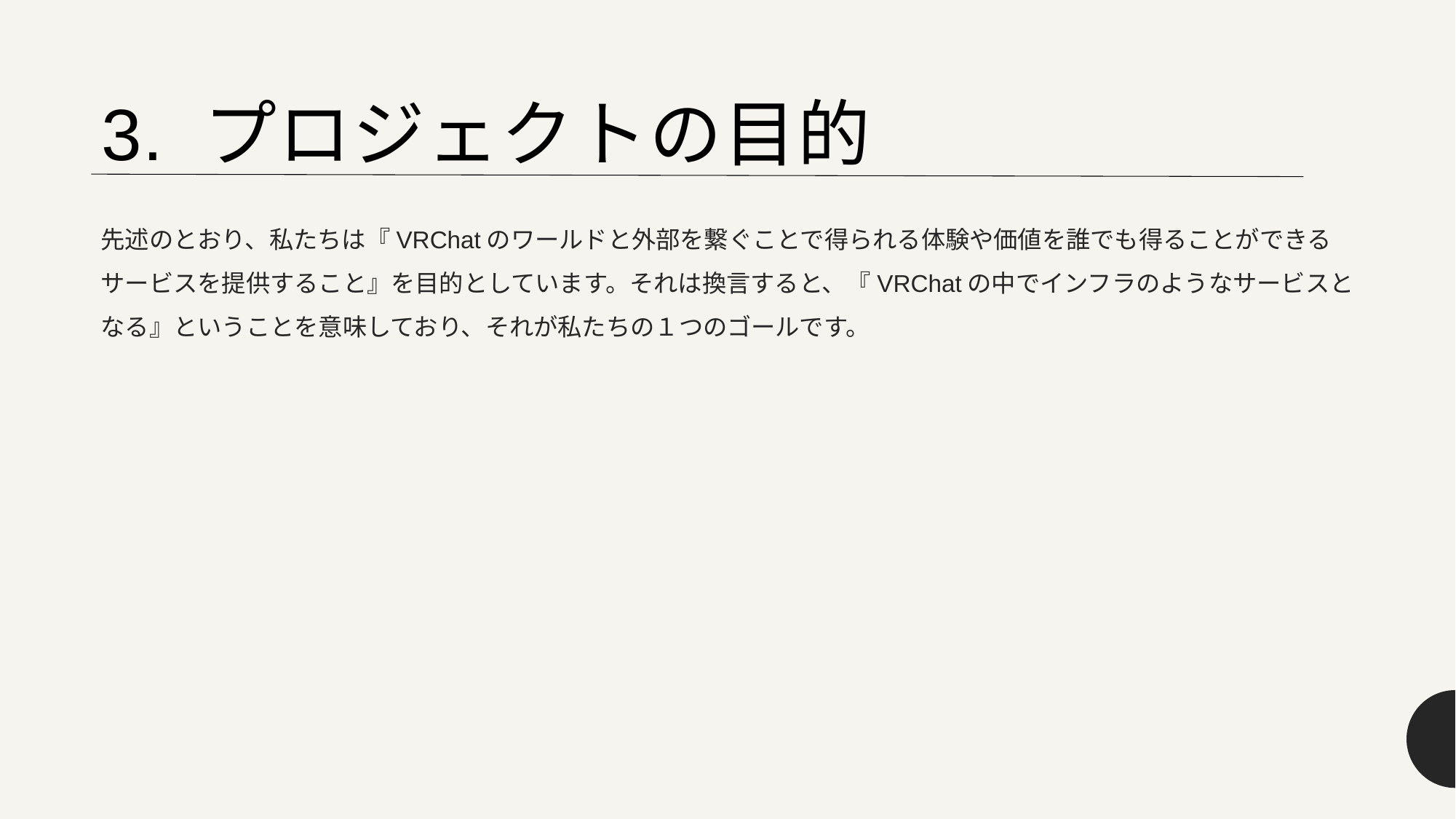

# 3. プロジェクトの目的
先述のとおり、私たちは『VRChatのワールドと外部を繋ぐことで得られる体験や価値を誰でも得ることができるサービスを提供すること』を目的としています。それは換言すると、『VRChatの中でインフラのようなサービスとなる』ということを意味しており、それが私たちの１つのゴールです。